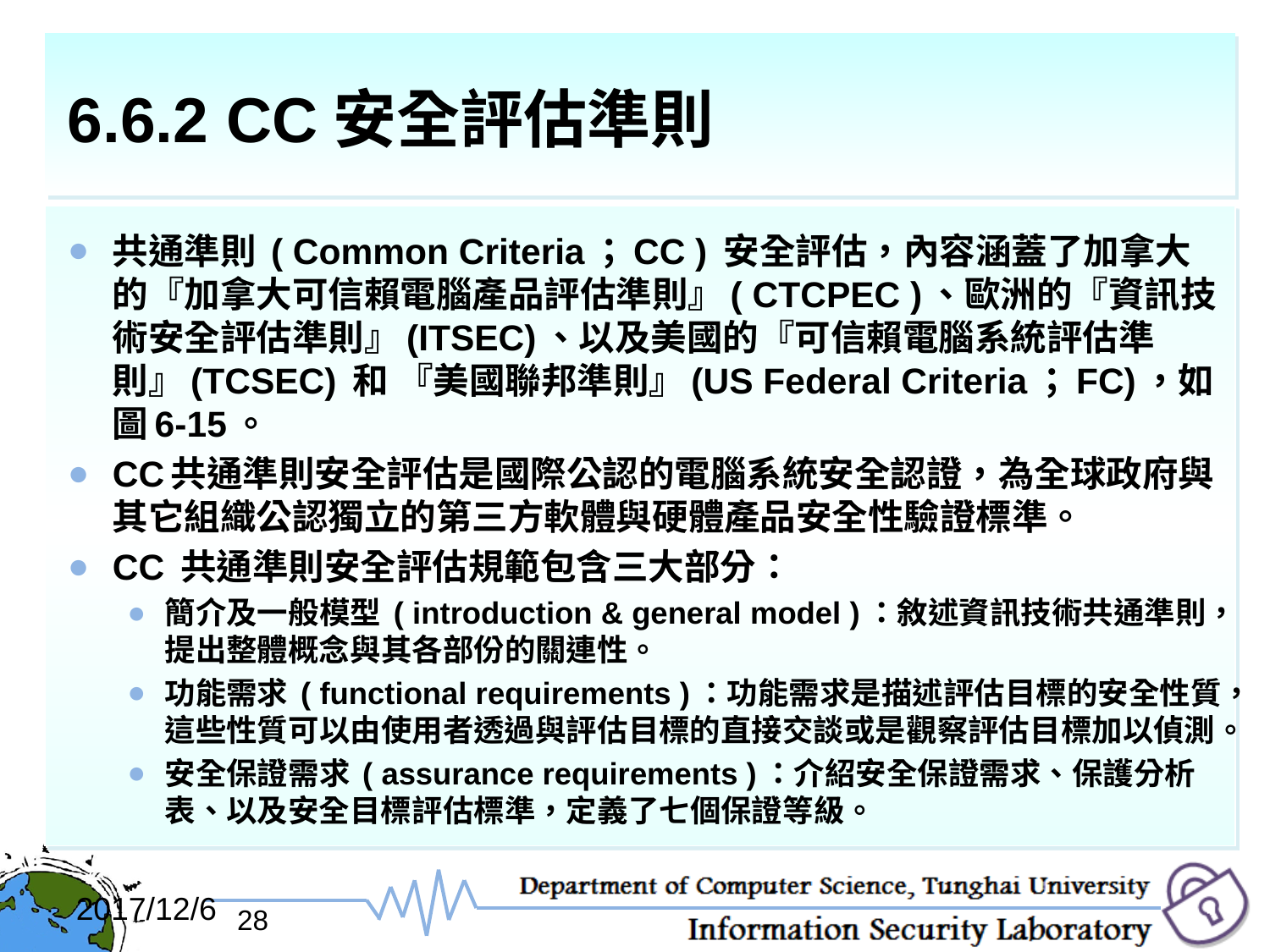

# 6.6.2 CC安全評估準則
共通準則 ( Common Criteria；CC ) 安全評估，內容涵蓋了加拿大的『加拿大可信賴電腦產品評估準則』( CTCPEC )、歐洲的『資訊技術安全評估準則』(ITSEC)、以及美國的『可信賴電腦系統評估準則』(TCSEC) 和 『美國聯邦準則』(US Federal Criteria；FC)，如圖6-15。
CC共通準則安全評估是國際公認的電腦系統安全認證，為全球政府與其它組織公認獨立的第三方軟體與硬體產品安全性驗證標準。
CC 共通準則安全評估規範包含三大部分：
簡介及一般模型 ( introduction & general model )：敘述資訊技術共通準則，提出整體概念與其各部份的關連性。
功能需求 ( functional requirements )：功能需求是描述評估目標的安全性質，這些性質可以由使用者透過與評估目標的直接交談或是觀察評估目標加以偵測。
安全保證需求 ( assurance requirements )：介紹安全保證需求、保護分析表、以及安全目標評估標準，定義了七個保證等級。
2017/12/6
28